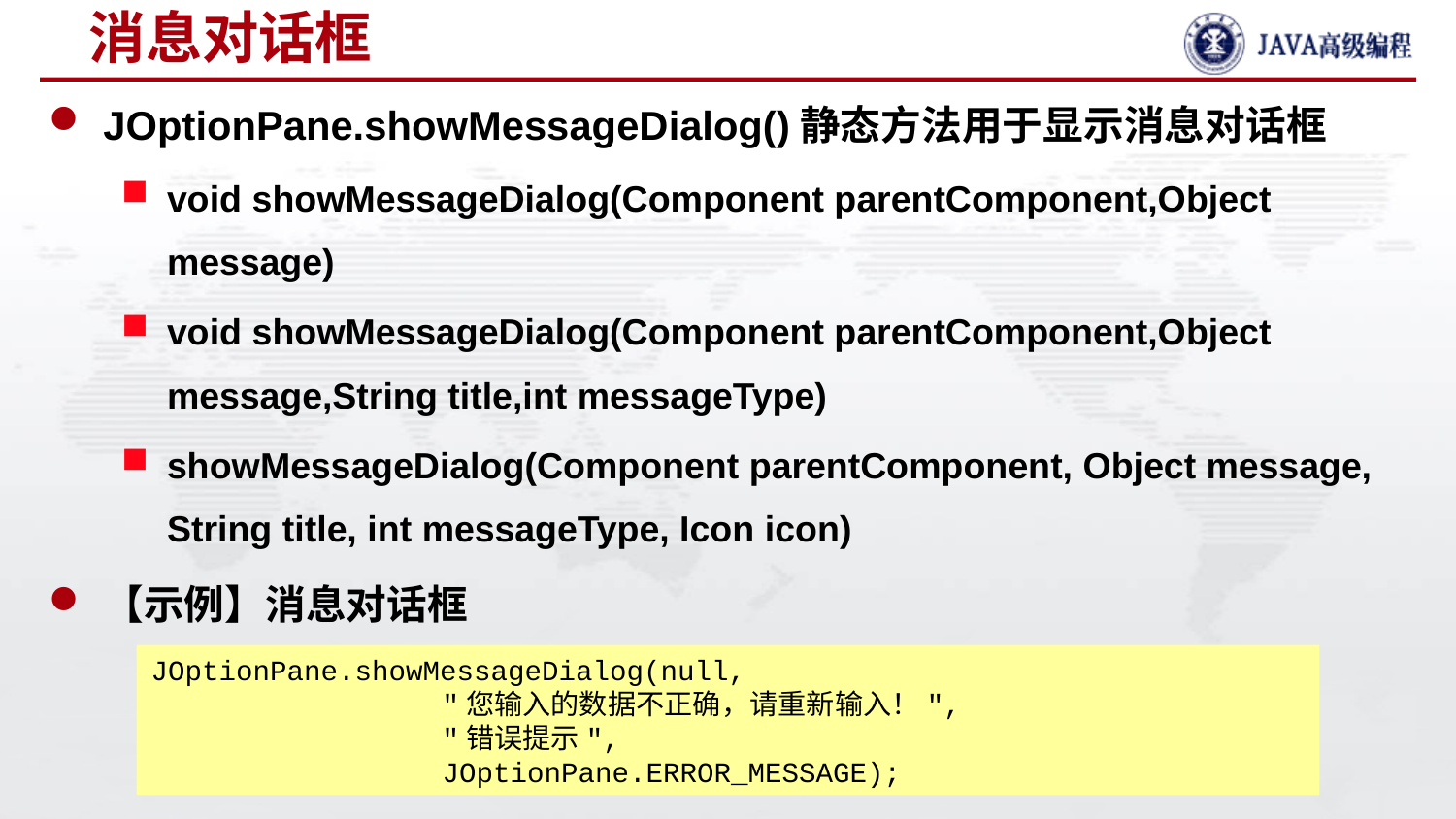

# 消息对话框
JOptionPane.showMessageDialog()静态方法用于显示消息对话框
void showMessageDialog(Component parentComponent,Object message)
void showMessageDialog(Component parentComponent,Object message,String title,int messageType)
showMessageDialog(Component parentComponent, Object message, String title, int messageType, Icon icon)
【示例】消息对话框
JOptionPane.showMessageDialog(null,
		"您输入的数据不正确，请重新输入！",
		"错误提示",
		JOptionPane.ERROR_MESSAGE);